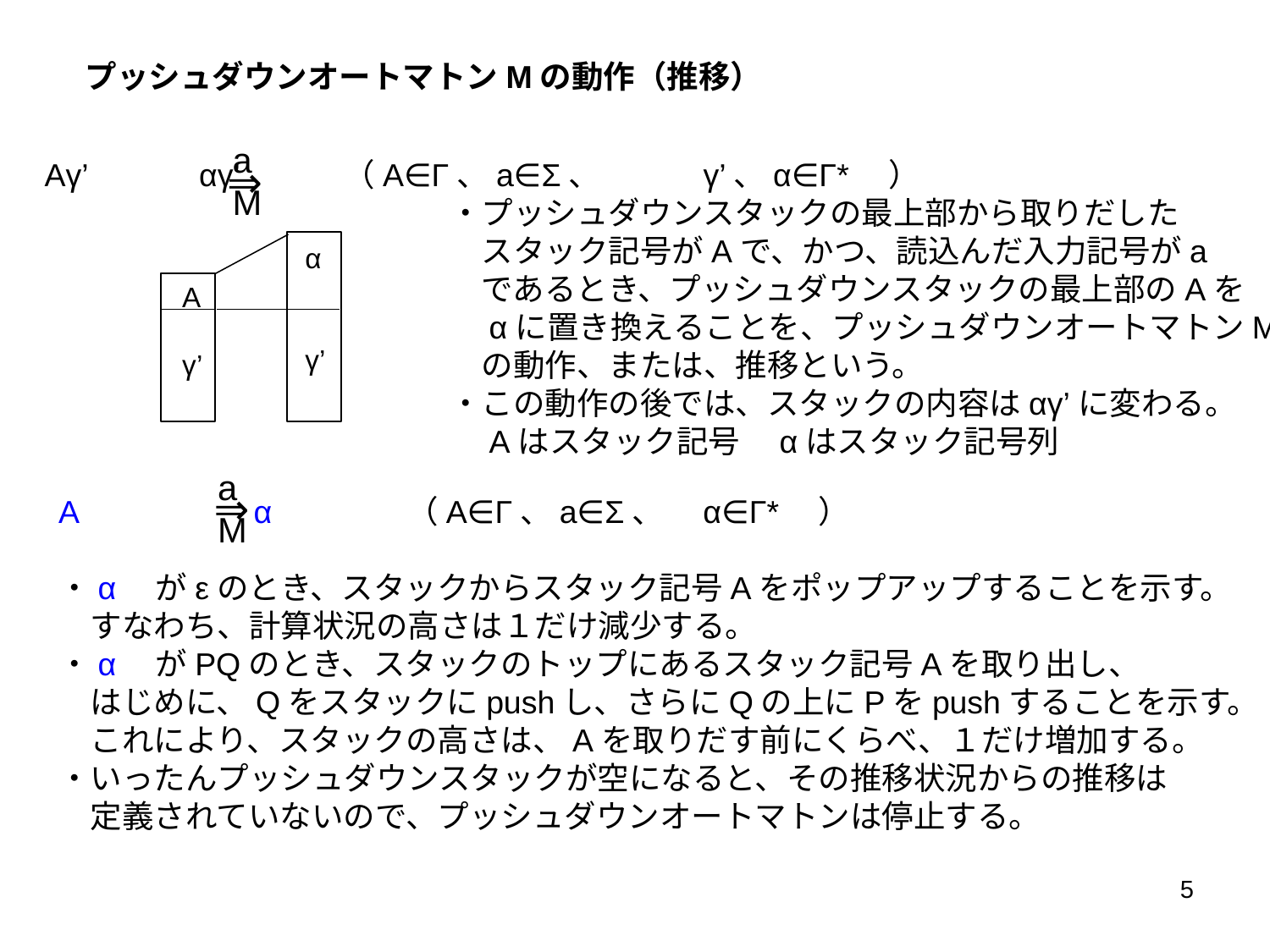

プッシュダウンオートマトンMの動作（推移）
a
M
　Aγ’　　　αγ’　　　（A∈Γ、a∈Σ、　　　γ’、α∈Γ*　）
　　　　　　　　　　　　　　・プッシュダウンスタックの最上部から取りだした
　　　　　　　　　　　　　　　スタック記号がAで、かつ、読込んだ入力記号がa
　　　　　　　　　　　　　　　であるとき、プッシュダウンスタックの最上部のAを
　　　　　　　　　　　　　　　αに置き換えることを、プッシュダウンオートマトンM
　　　　　　　　　　　　　　　の動作、または、推移という。
　　　　　　　　　　　　　　・この動作の後では、スタックの内容はαγ’に変わる。
　　　　　　　　　　　　　　　Aはスタック記号　αはスタック記号列

⇒

α

γ’

A

γ’
a
M
⇒
A　　　　　α　　　　（A∈Γ、a∈Σ、　α∈Γ*　）

・α　がεのとき、スタックからスタック記号Aをポップアップすることを示す。
　すなわち、計算状況の高さは１だけ減少する。
・α　がPQのとき、スタックのトップにあるスタック記号Aを取り出し、
　はじめに、Qをスタックにpushし、さらにQの上にPをpushすることを示す。
　これにより、スタックの高さは、Aを取りだす前にくらべ、１だけ増加する。
・いったんプッシュダウンスタックが空になると、その推移状況からの推移は
　定義されていないので、プッシュダウンオートマトンは停止する。
5